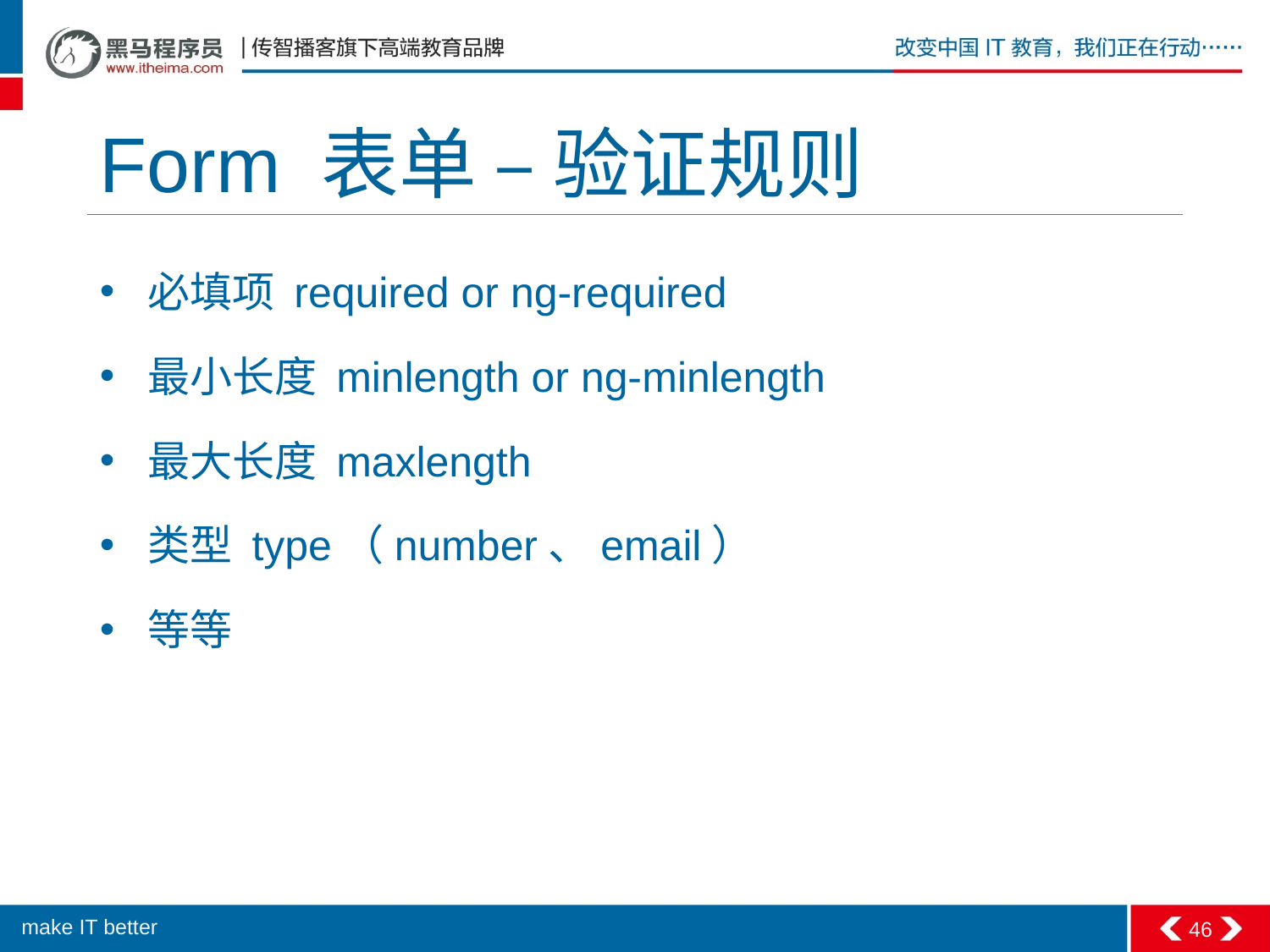

# Form 表单 – 验证规则
必填项 required or ng-required
最小长度 minlength or ng-minlength
最大长度 maxlength
类型 type（number、email）
等等
46

make IT better